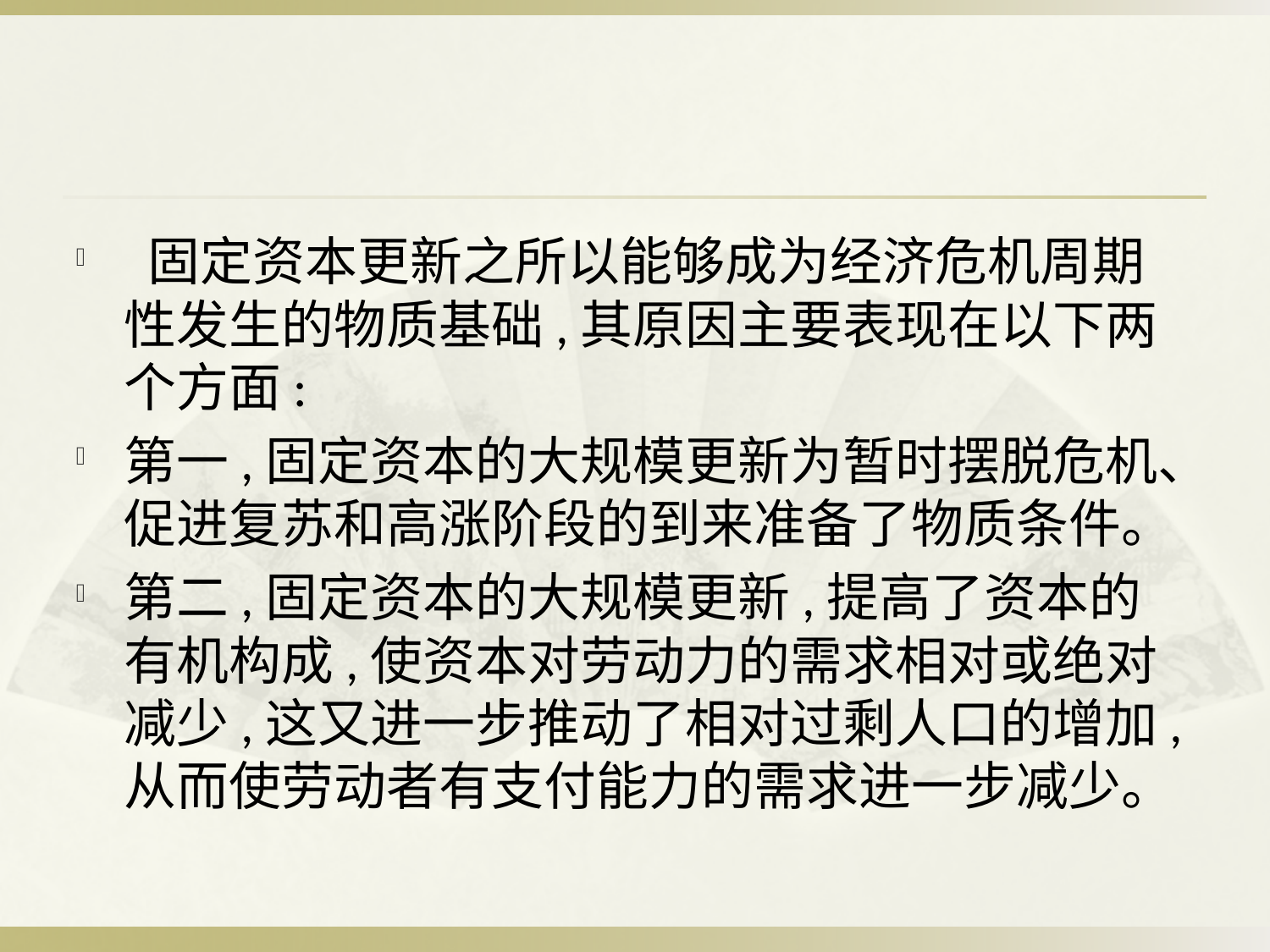

#
 固定资本更新之所以能够成为经济危机周期性发生的物质基础,其原因主要表现在以下两个方面:
第一,固定资本的大规模更新为暂时摆脱危机、促进复苏和高涨阶段的到来准备了物质条件。
第二,固定资本的大规模更新,提高了资本的有机构成,使资本对劳动力的需求相对或绝对减少,这又进一步推动了相对过剩人口的增加,从而使劳动者有支付能力的需求进一步减少。